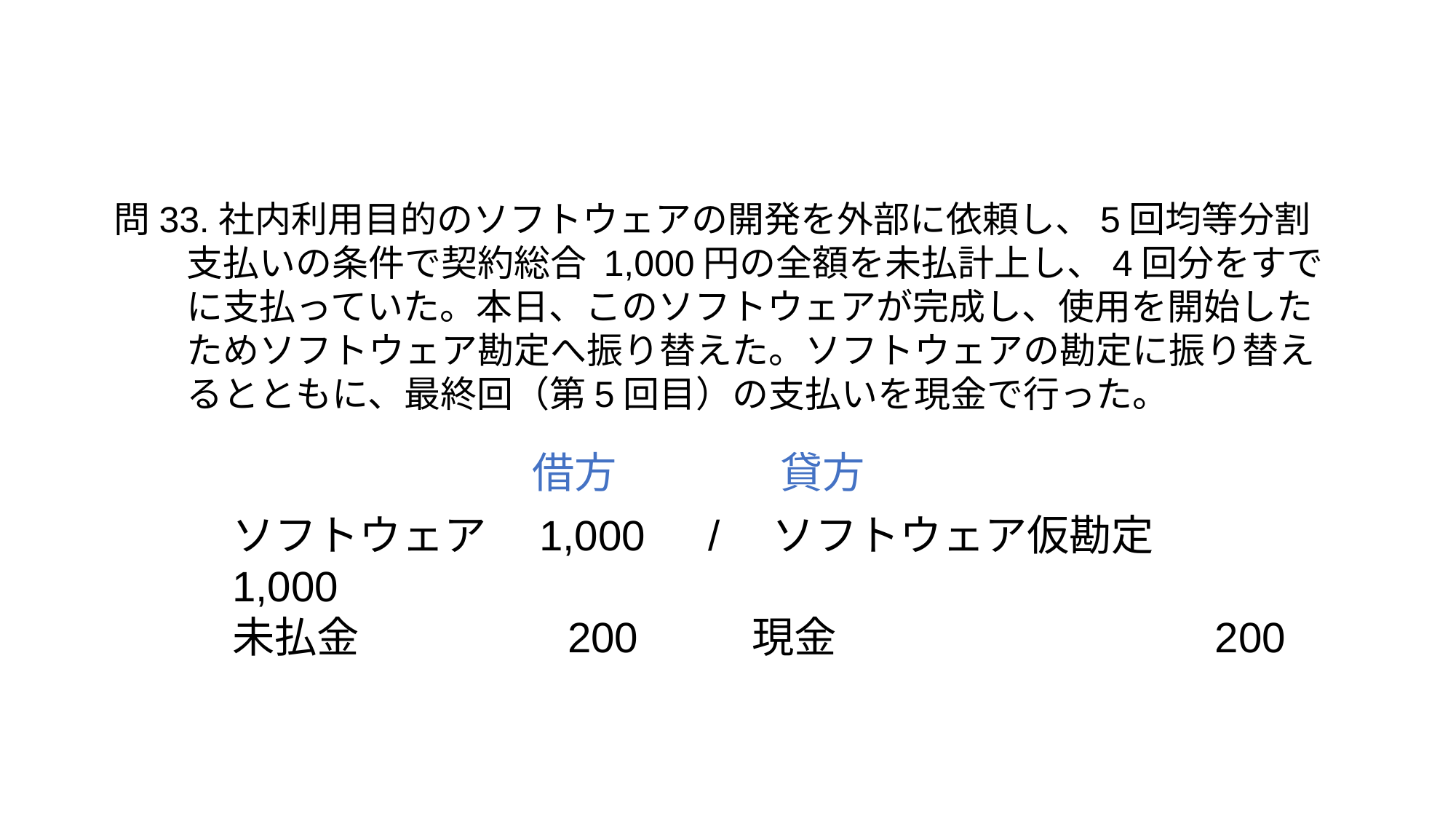

問33.社内利用目的のソフトウェアの開発を外部に依頼し、5回均等分割
　　支払いの条件で契約総合 1,000円の全額を未払計上し、4回分をすで
　　に支払っていた。本日、このソフトウェアが完成し、使用を開始した
　　ためソフトウェア勘定へ振り替えた。ソフトウェアの勘定に振り替え
　　るとともに、最終回（第5回目）の支払いを現金で行った。
借方
貸方
ソフトウェア　1,000　/　ソフトウェア仮勘定　1,000
未払金　　　　   200　　  現金　　　　　　　　   200